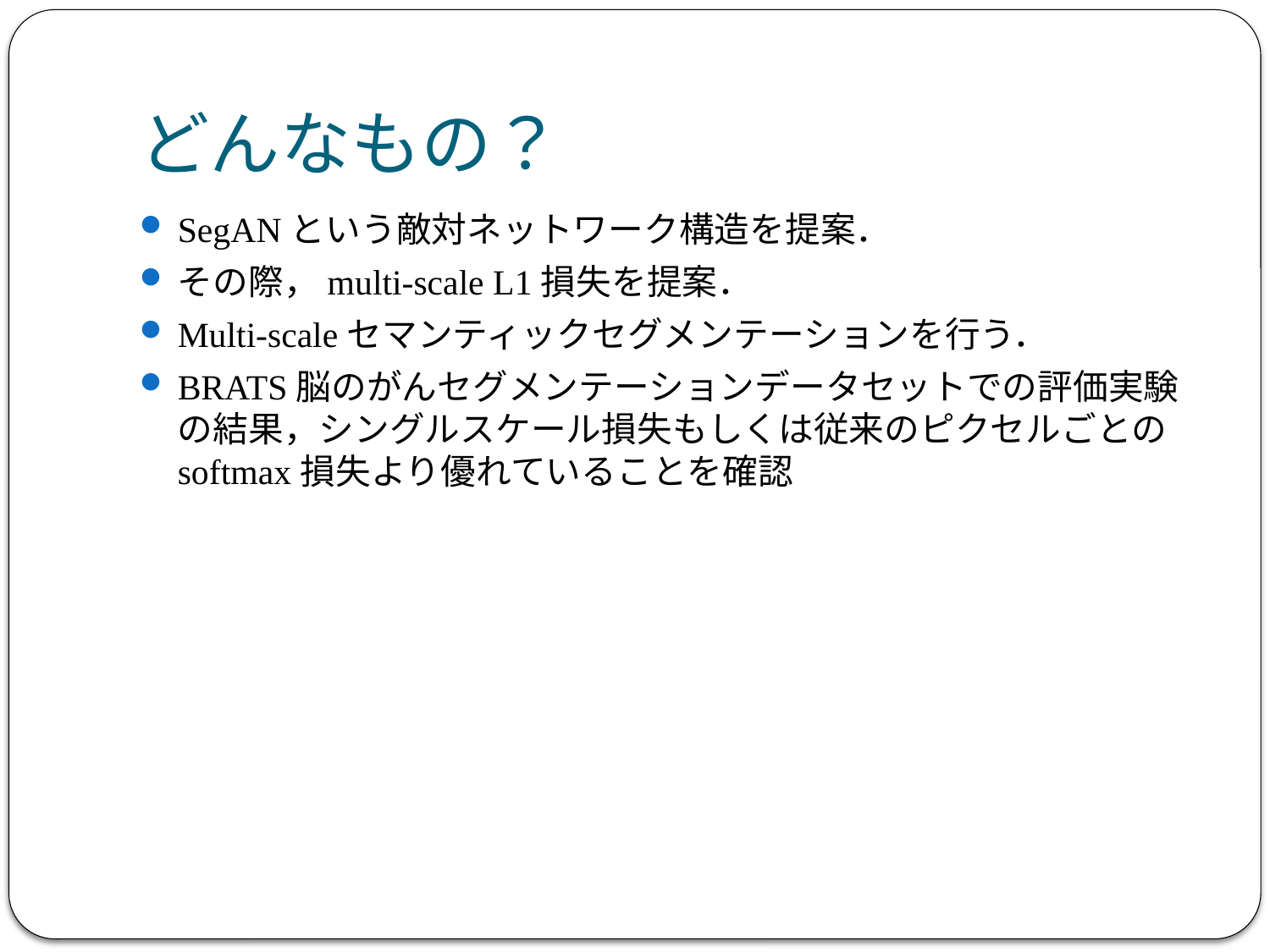

# どんなもの？
SegANという敵対ネットワーク構造を提案．
その際，multi-scale L1損失を提案．
Multi-scaleセマンティックセグメンテーションを行う．
BRATS脳のがんセグメンテーションデータセットでの評価実験の結果，シングルスケール損失もしくは従来のピクセルごとのsoftmax損失より優れていることを確認